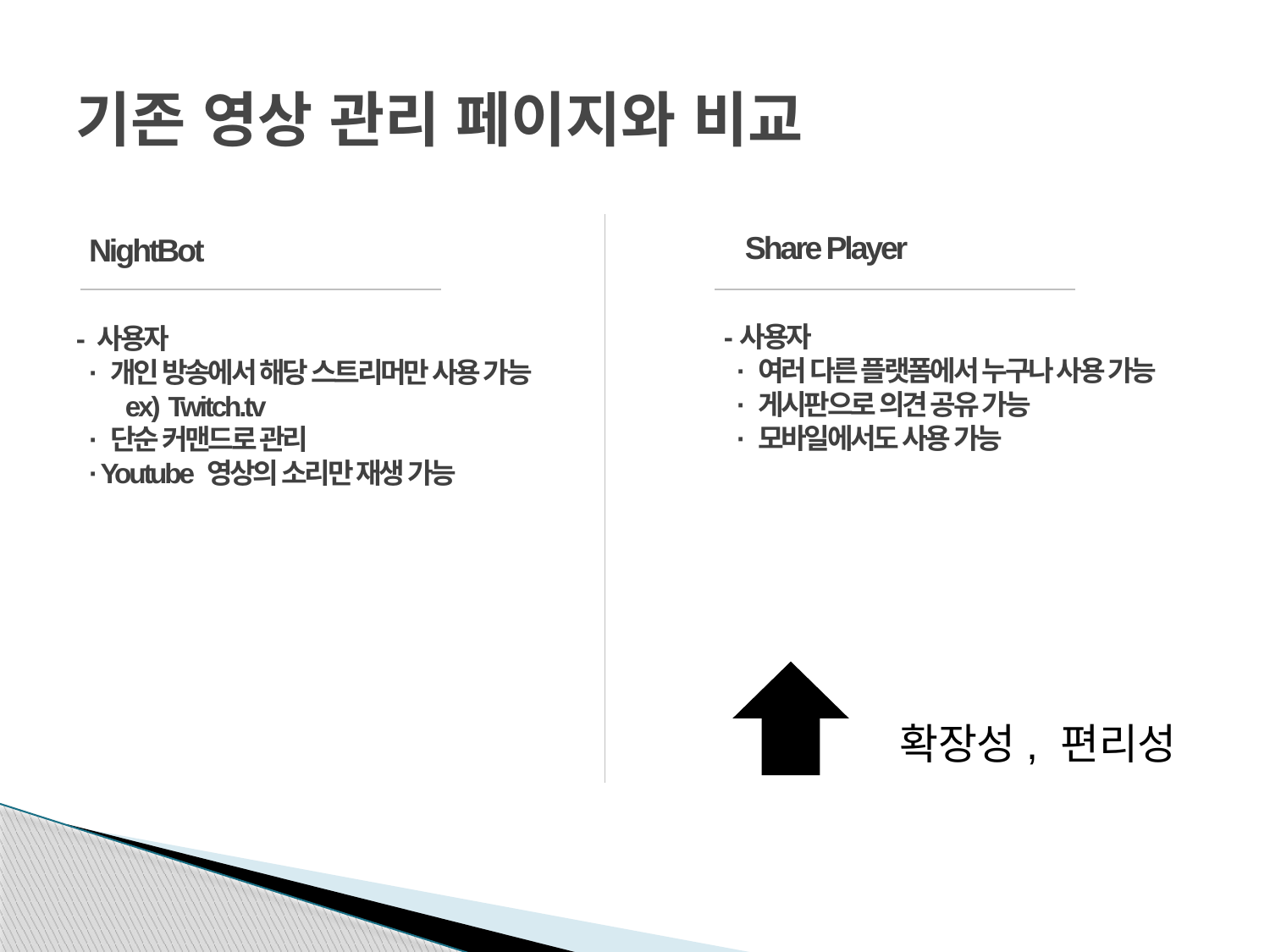

# 기존 영상 관리 페이지와 비교
Share Player
NightBot
- 사용자
  · 개인 방송에서 해당 스트리머만 사용 가능
         ex)  Twitch.tv
  · 단순 커맨드로 관리
  · Youtube 영상의 소리만 재생 가능
-사용자
  · 여러 다른 플랫폼에서 누구나 사용 가능
  · 게시판으로 의견 공유 가능
  · 모바일에서도 사용 가능

 확장성, 편리성